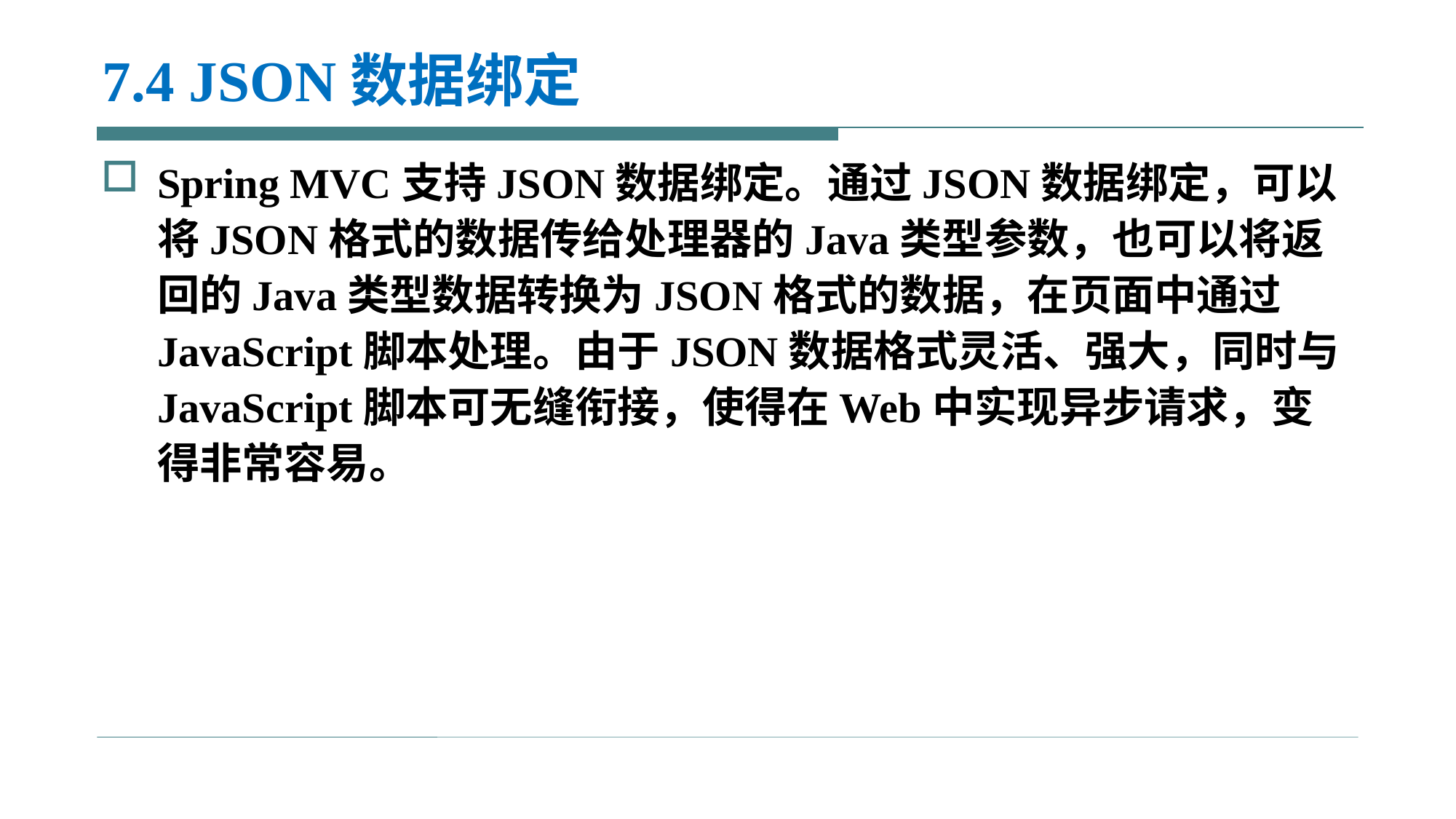

# 7.4 JSON数据绑定
Spring MVC支持JSON数据绑定。通过JSON数据绑定，可以将JSON格式的数据传给处理器的Java类型参数，也可以将返回的Java类型数据转换为JSON格式的数据，在页面中通过JavaScript脚本处理。由于JSON数据格式灵活、强大，同时与JavaScript脚本可无缝衔接，使得在Web中实现异步请求，变得非常容易。
14